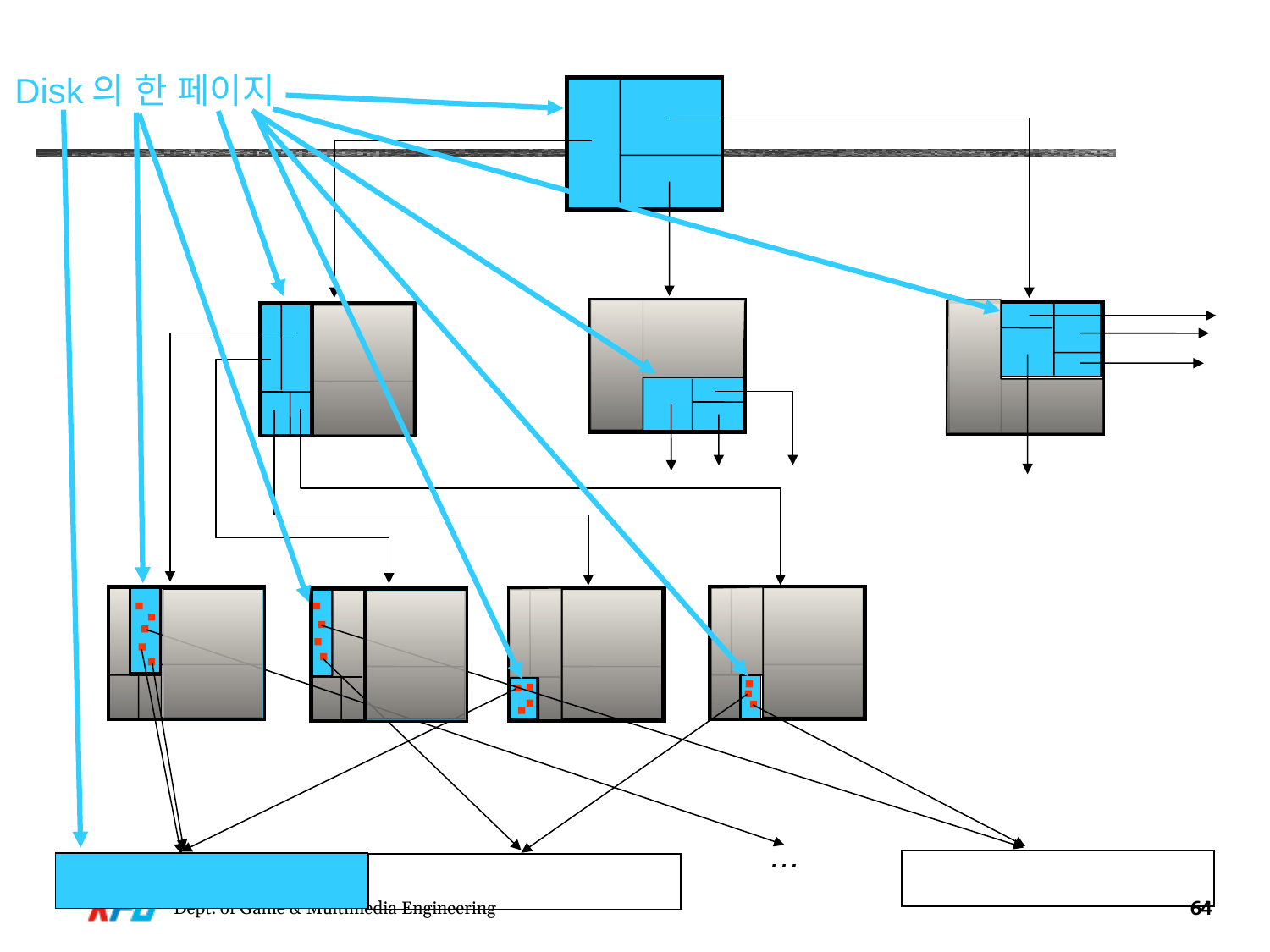

#
Disk의 한 페이지

…

Dept. of Game & Multimedia Engineering
64